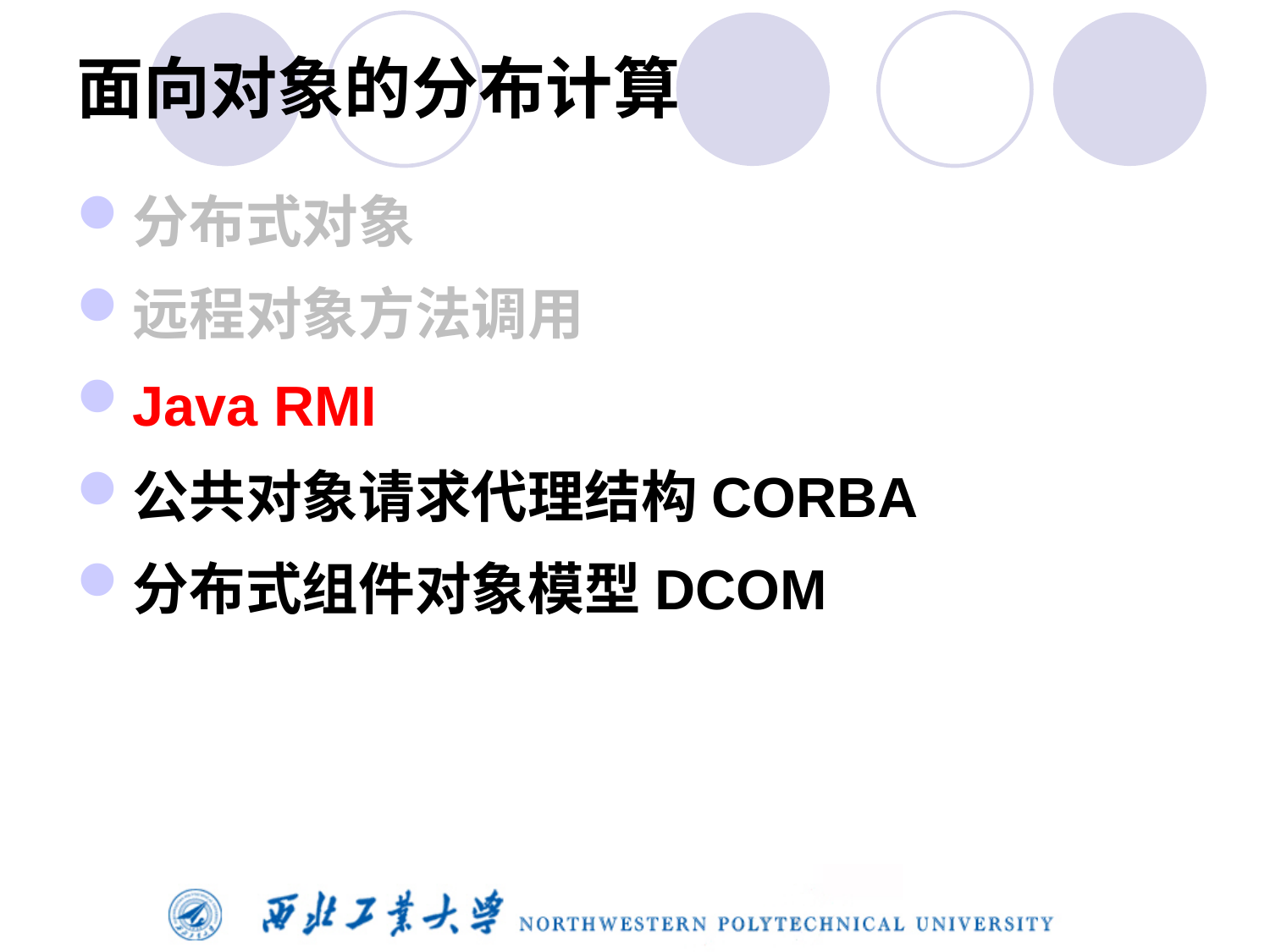

# 面向对象的分布计算
分布式对象
远程对象方法调用
Java RMI
公共对象请求代理结构CORBA
分布式组件对象模型DCOM